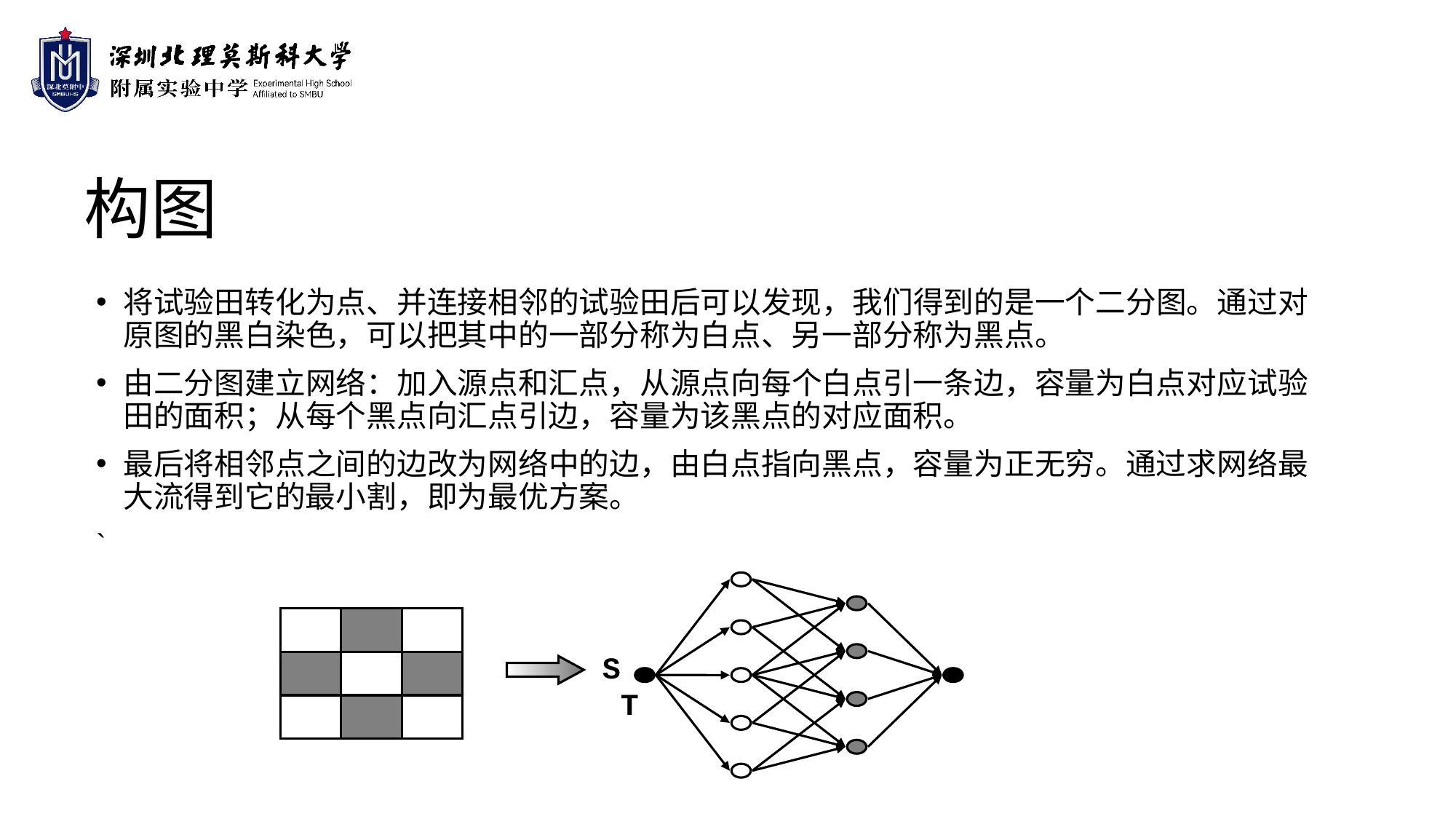

构图
将试验田转化为点、并连接相邻的试验田后可以发现，我们得到的是一个二分图。通过对原图的黑白染色，可以把其中的一部分称为白点、另一部分称为黑点。
由二分图建立网络：加入源点和汇点，从源点向每个白点引一条边，容量为白点对应试验田的面积；从每个黑点向汇点引边，容量为该黑点的对应面积。
最后将相邻点之间的边改为网络中的边，由白点指向黑点，容量为正无穷。通过求网络最大流得到它的最小割，即为最优方案。
`

S                       T